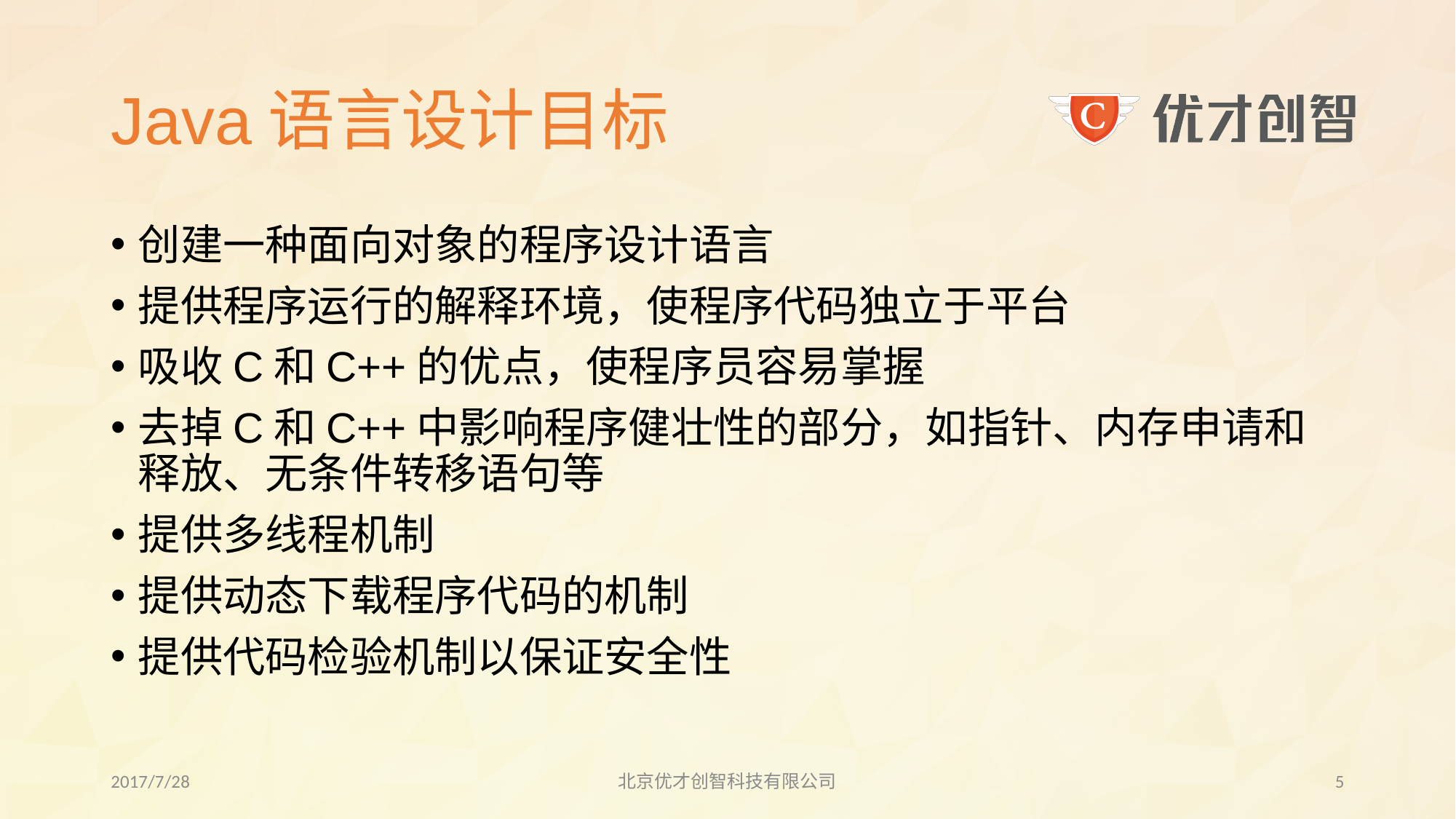

# Java语言设计目标
创建一种面向对象的程序设计语言
提供程序运行的解释环境，使程序代码独立于平台
吸收C和C++的优点，使程序员容易掌握
去掉C和C++中影响程序健壮性的部分，如指针、内存申请和释放、无条件转移语句等
提供多线程机制
提供动态下载程序代码的机制
提供代码检验机制以保证安全性
2017/7/28
北京优才创智科技有限公司
5